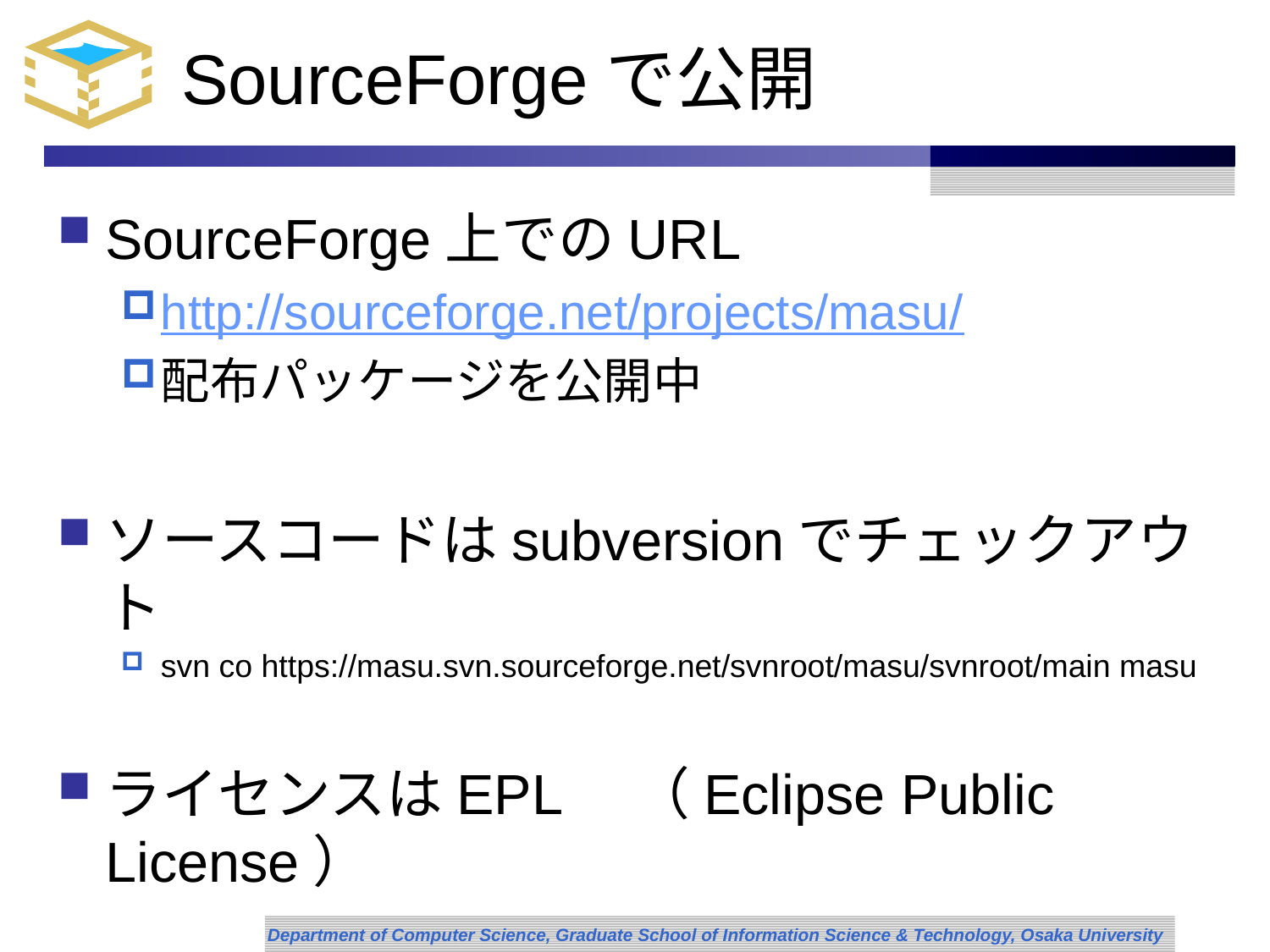

# SourceForgeで公開
SourceForge上でのURL
http://sourceforge.net/projects/masu/
配布パッケージを公開中

ソースコードはsubversionでチェックアウト
svn co https://masu.svn.sourceforge.net/svnroot/masu/svnroot/main masu

ライセンスはEPL　（Eclipse Public License）